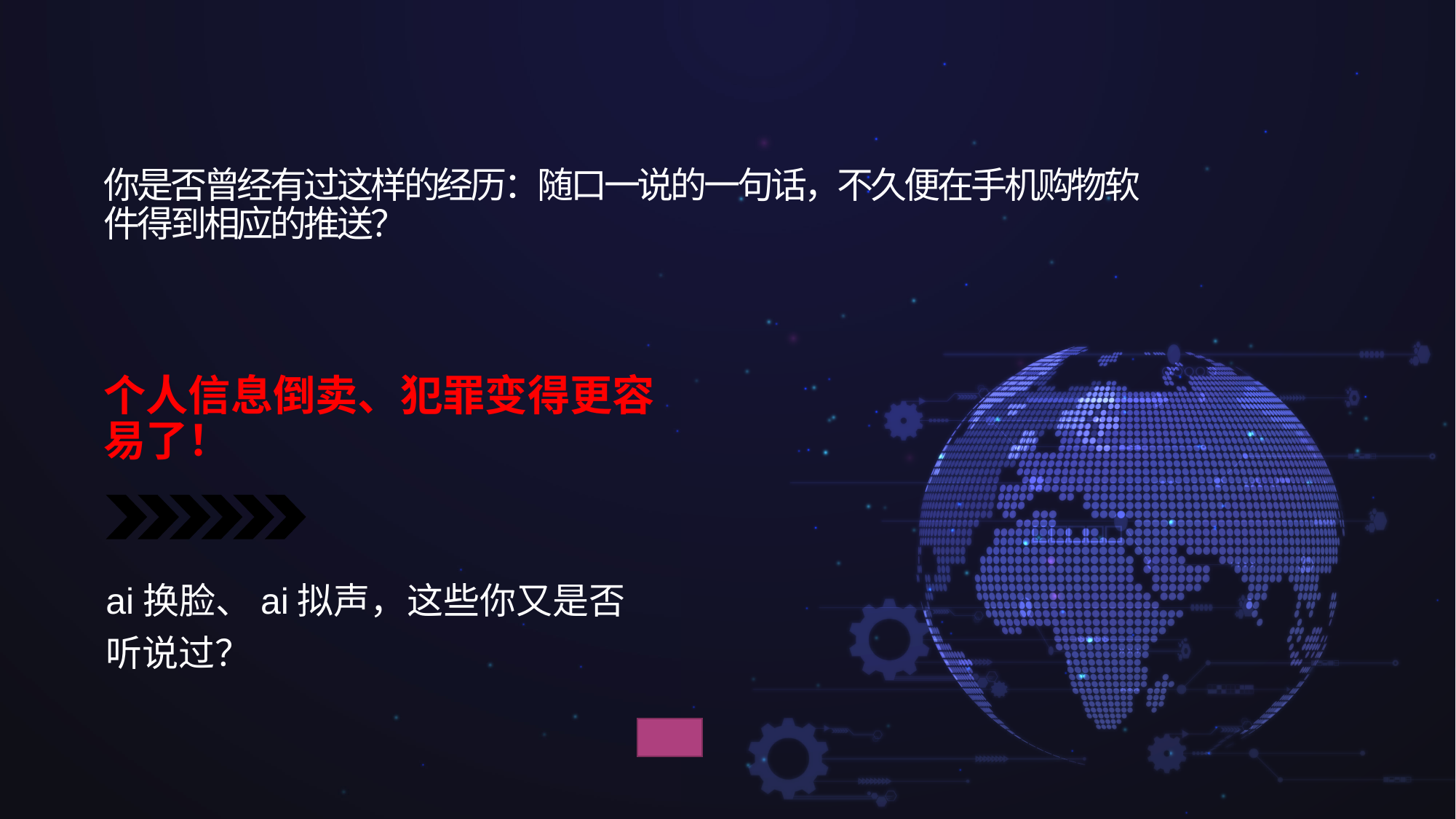

你是否曾经有过这样的经历：随口一说的一句话，不久便在手机购物软件得到相应的推送？
个人信息倒卖、犯罪变得更容易了！
ai换脸、ai拟声，这些你又是否听说过？